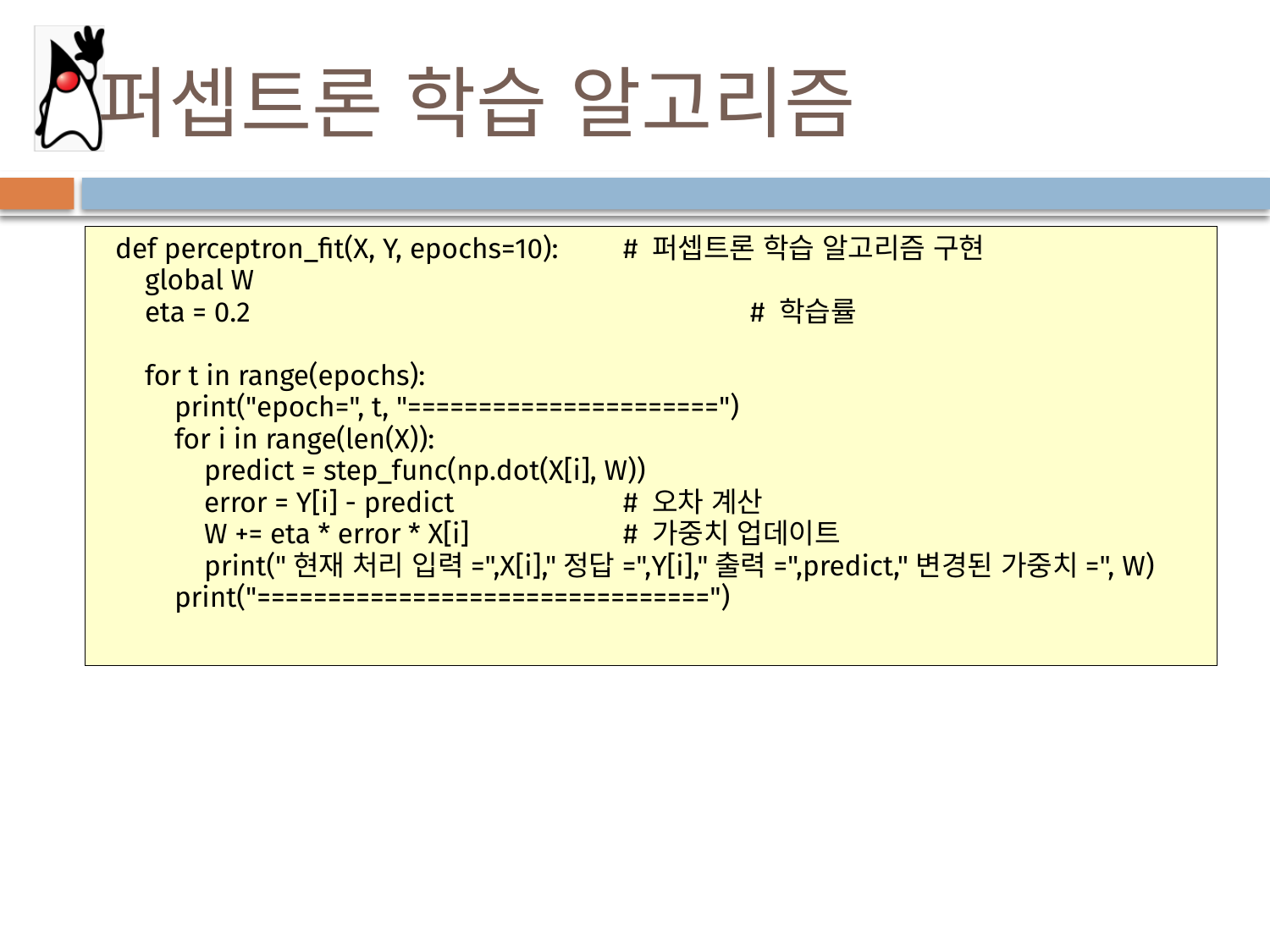

# 퍼셉트론 학습 알고리즘
def perceptron_fit(X, Y, epochs=10):	# 퍼셉트론 학습 알고리즘 구현
    global W
    eta = 0.2				# 학습률

    for t in range(epochs):
        print("epoch=", t, "======================")
        for i in range(len(X)):
            predict = step_func(np.dot(X[i], W))
            error = Y[i] - predict		# 오차 계산
            W += eta * error * X[i]		# 가중치 업데이트
            print("현재 처리 입력=",X[i],"정답=",Y[i],"출력=",predict,"변경된 가중치=", W)
        print("================================")